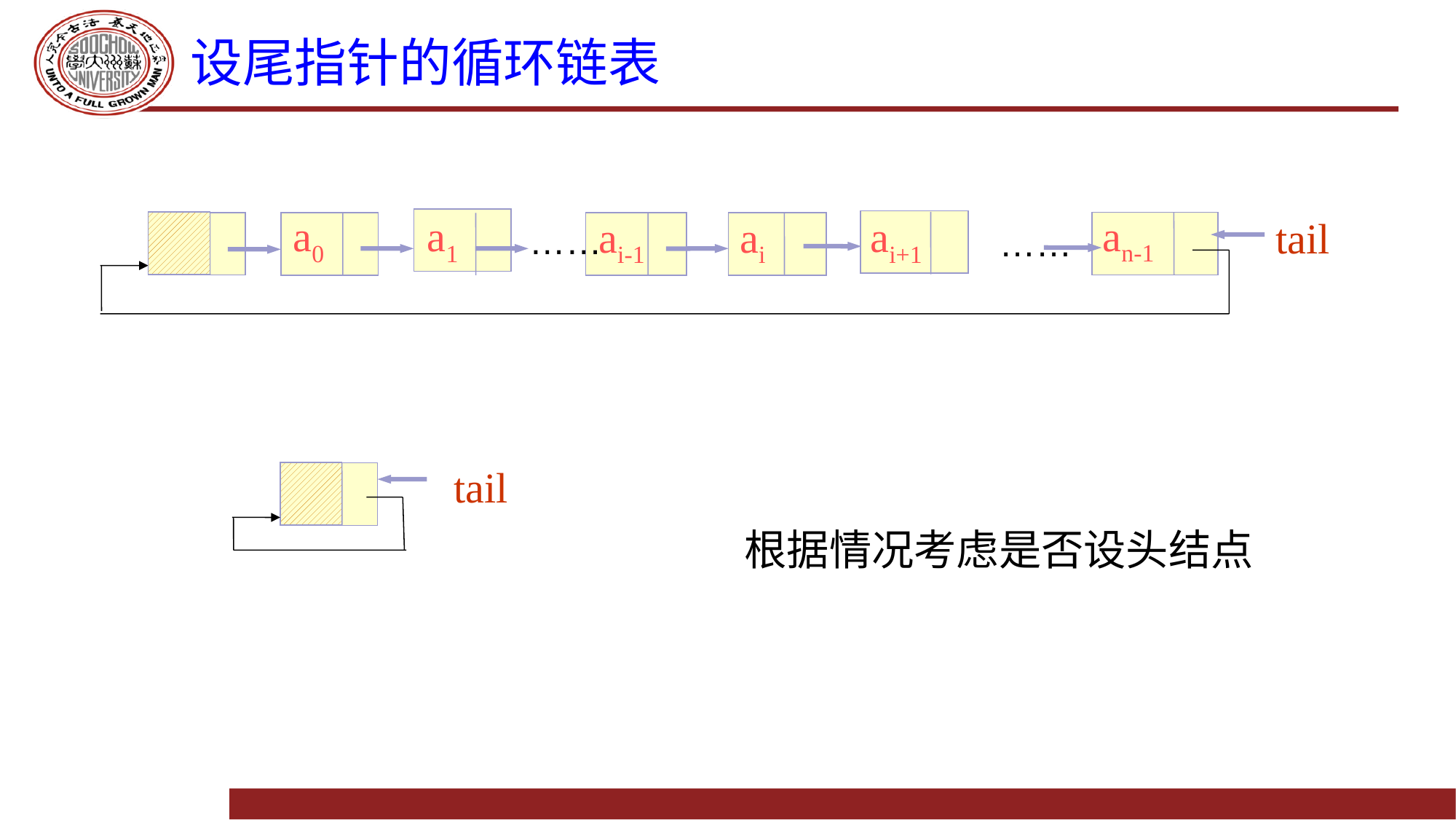

# 设尾指针的循环链表
an-1
a0
a1
ai+1
ai
ai-1
tail

……

……

tail

根据情况考虑是否设头结点